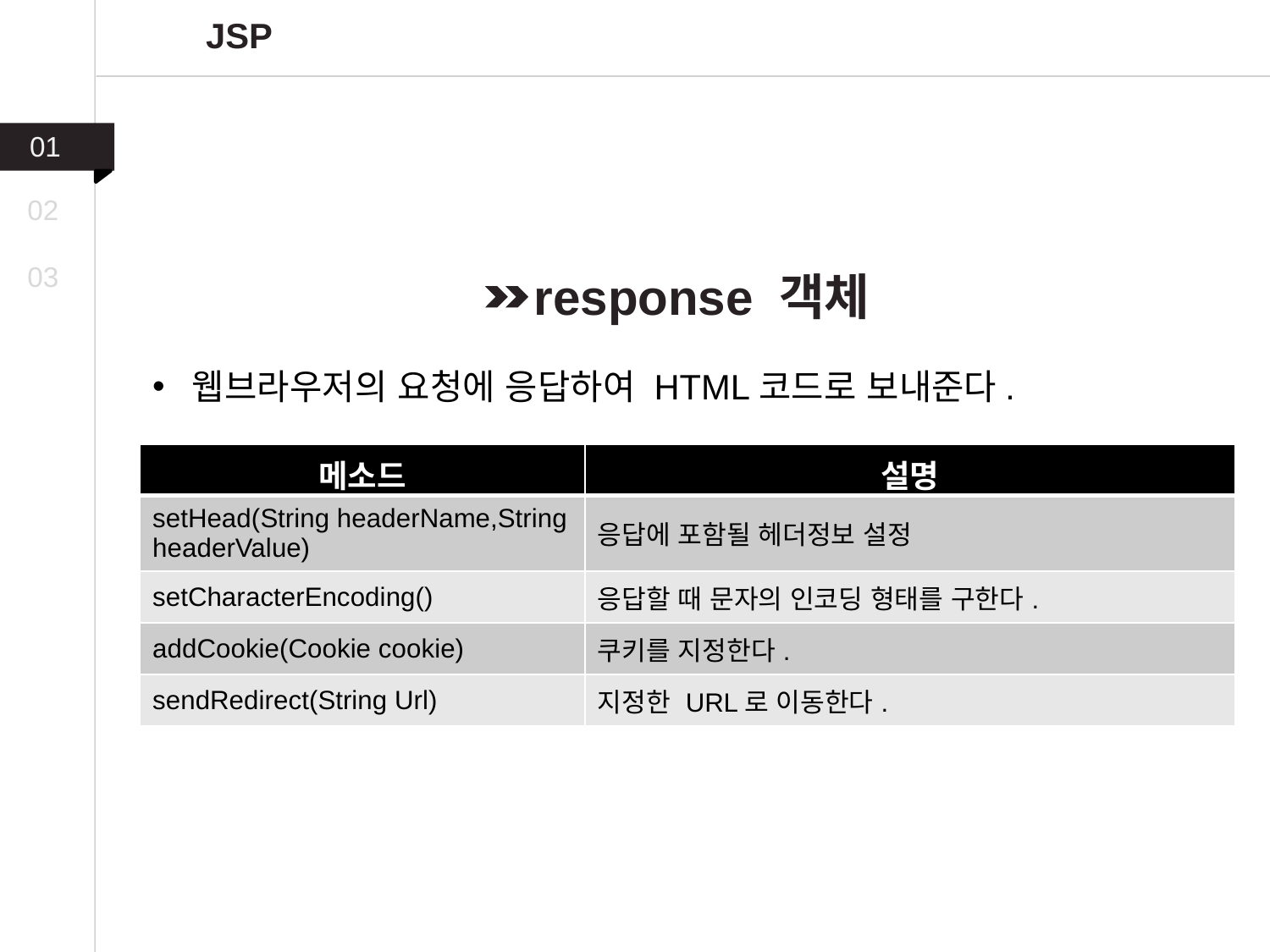

JSP
01

02
03
     response 객체

웹브라우저의 요청에 응답하여 HTML코드로 보내준다.
| 메소드 | 설명 |
| --- | --- |
| setHead(String headerName,String headerValue) | 응답에 포함될 헤더정보 설정 |
| setCharacterEncoding() | 응답할 때 문자의 인코딩 형태를 구한다. |
| addCookie(Cookie cookie) | 쿠키를 지정한다. |
| sendRedirect(String Url) | 지정한 URL로 이동한다. |